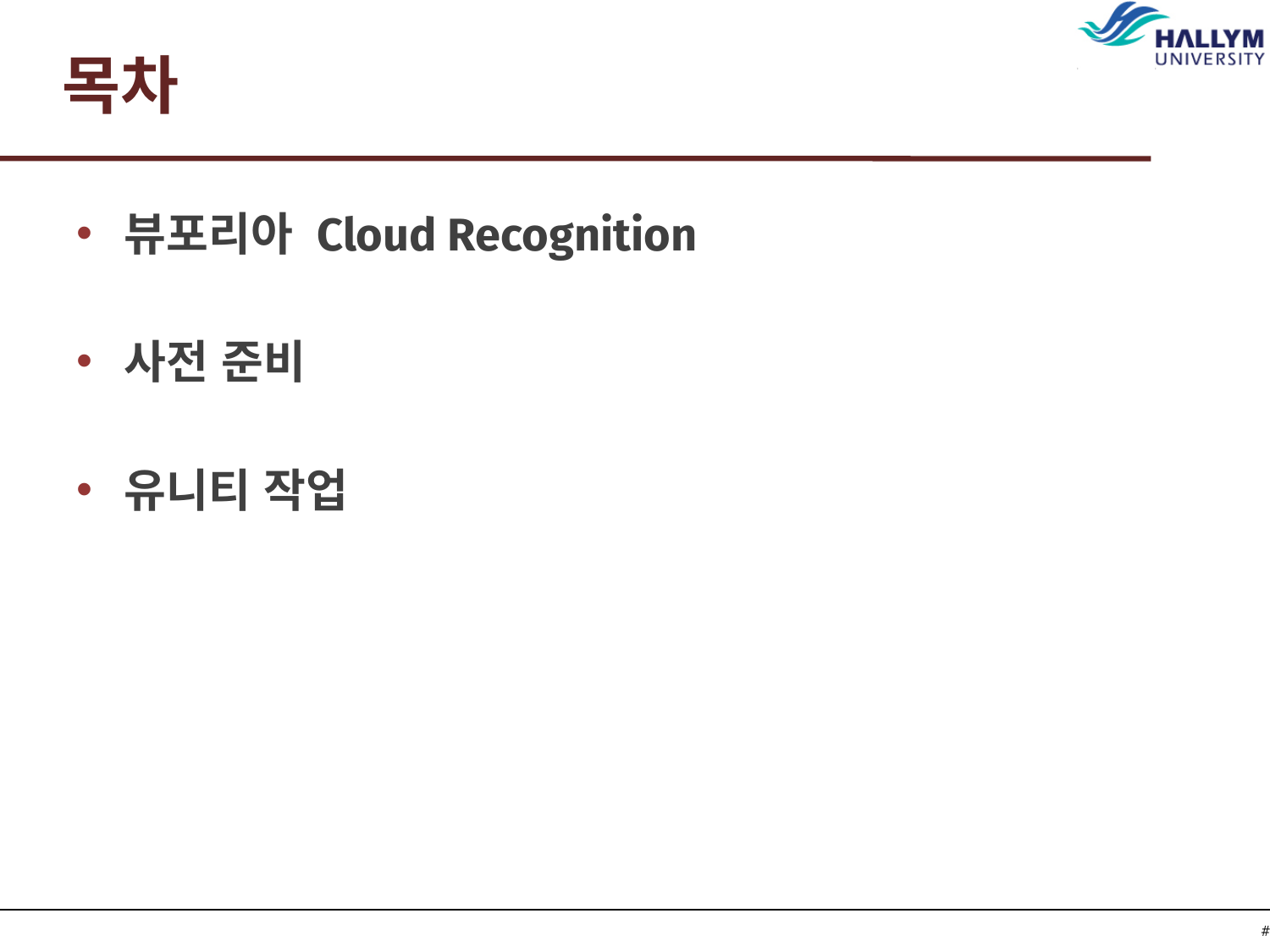

# 목차
뷰포리아 Cloud Recognition

사전 준비

유니티 작업